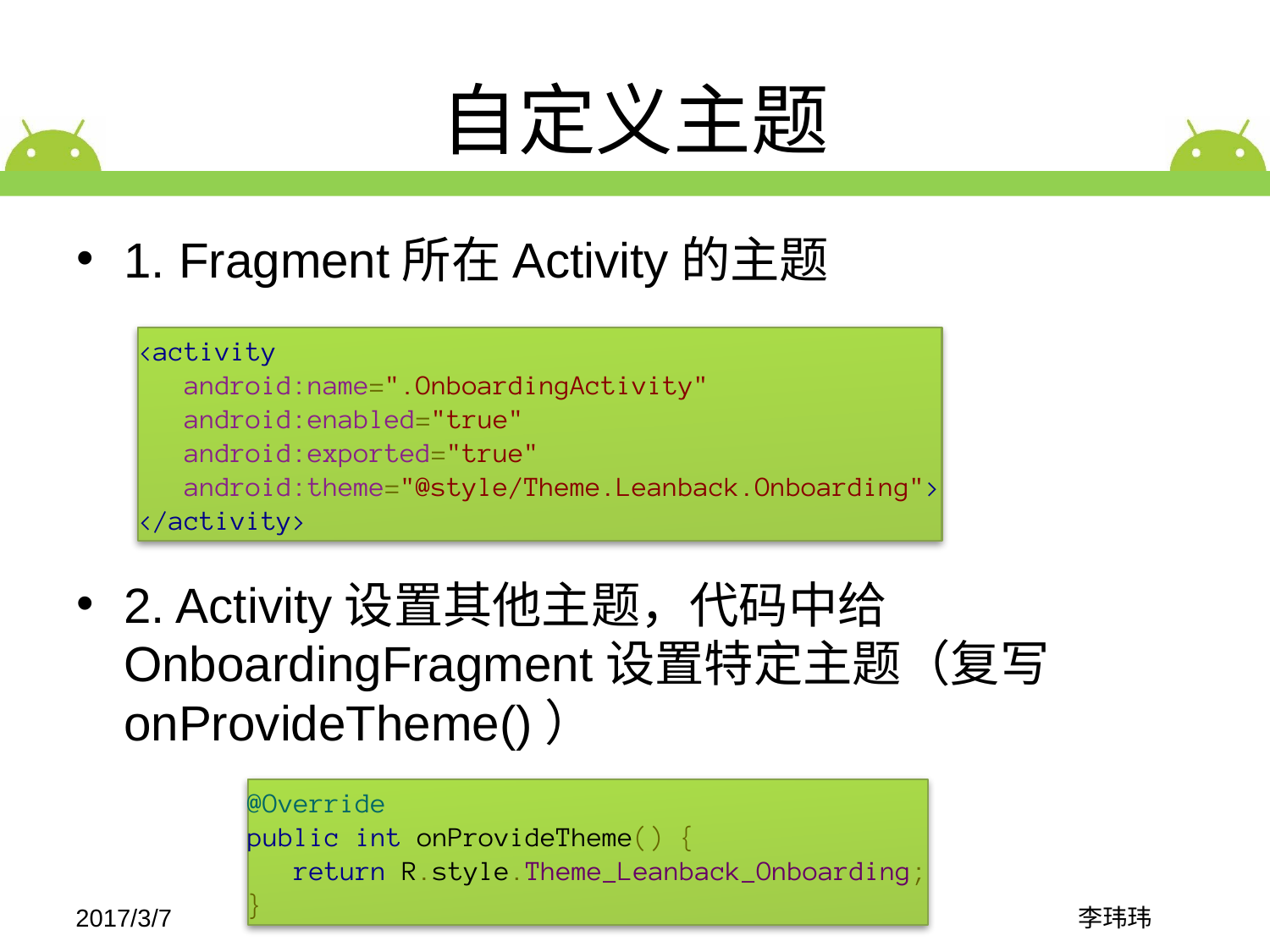

# 自定义主题
1. Fragment所在Activity的主题

2. Activity设置其他主题，代码中给OnboardingFragment设置特定主题（复写onProvideTheme()）

<activity
   android:name=".OnboardingActivity"
   android:enabled="true"
   android:exported="true"
   android:theme="@style/Theme.Leanback.Onboarding">
</activity>
@Override
public int onProvideTheme() {
   return R.style.Theme_Leanback_Onboarding;
}